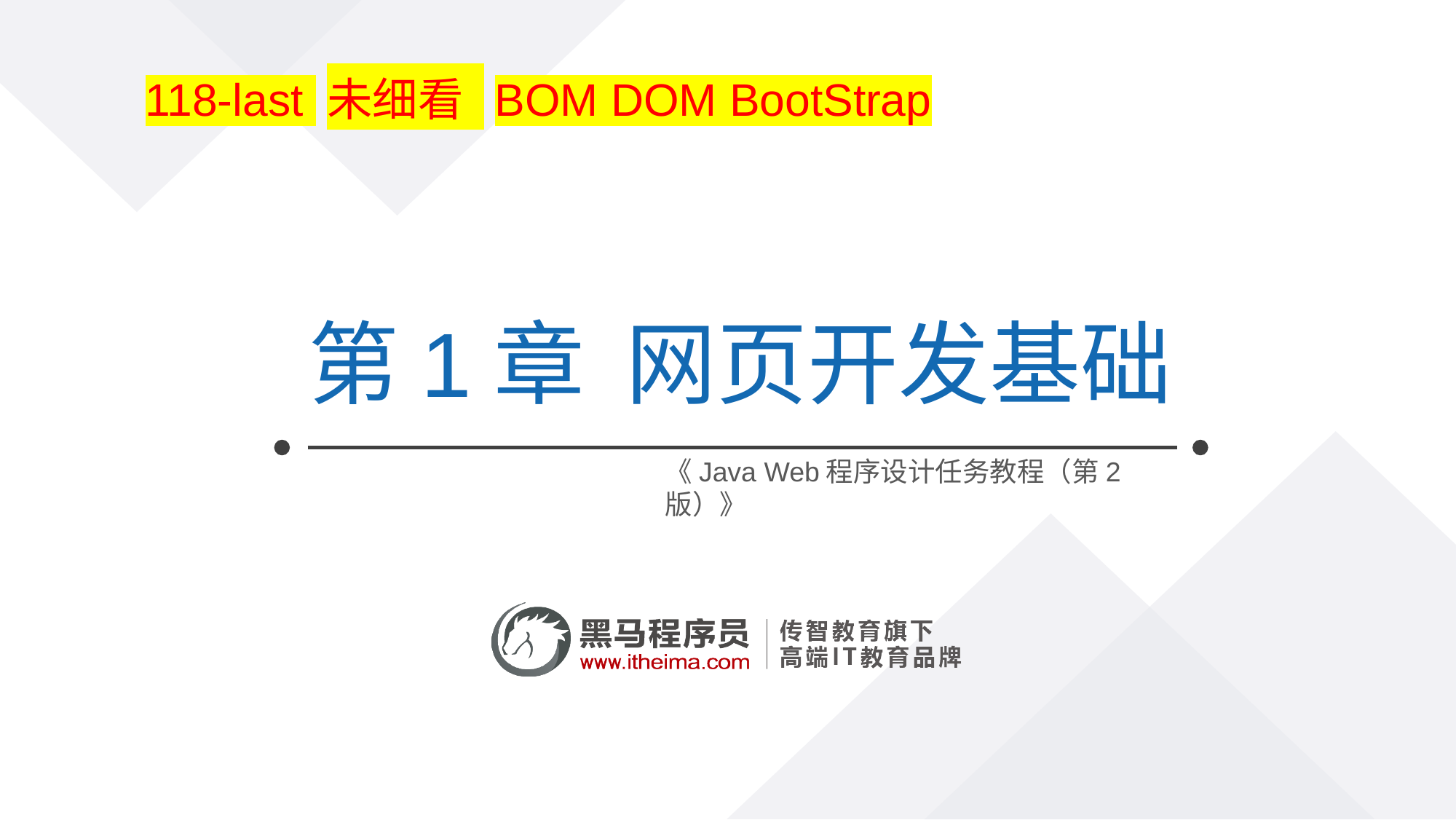

118-last 未细看  BOM DOM BootStrap
第1章  网页开发基础
《Java Web程序设计任务教程（第2版）》